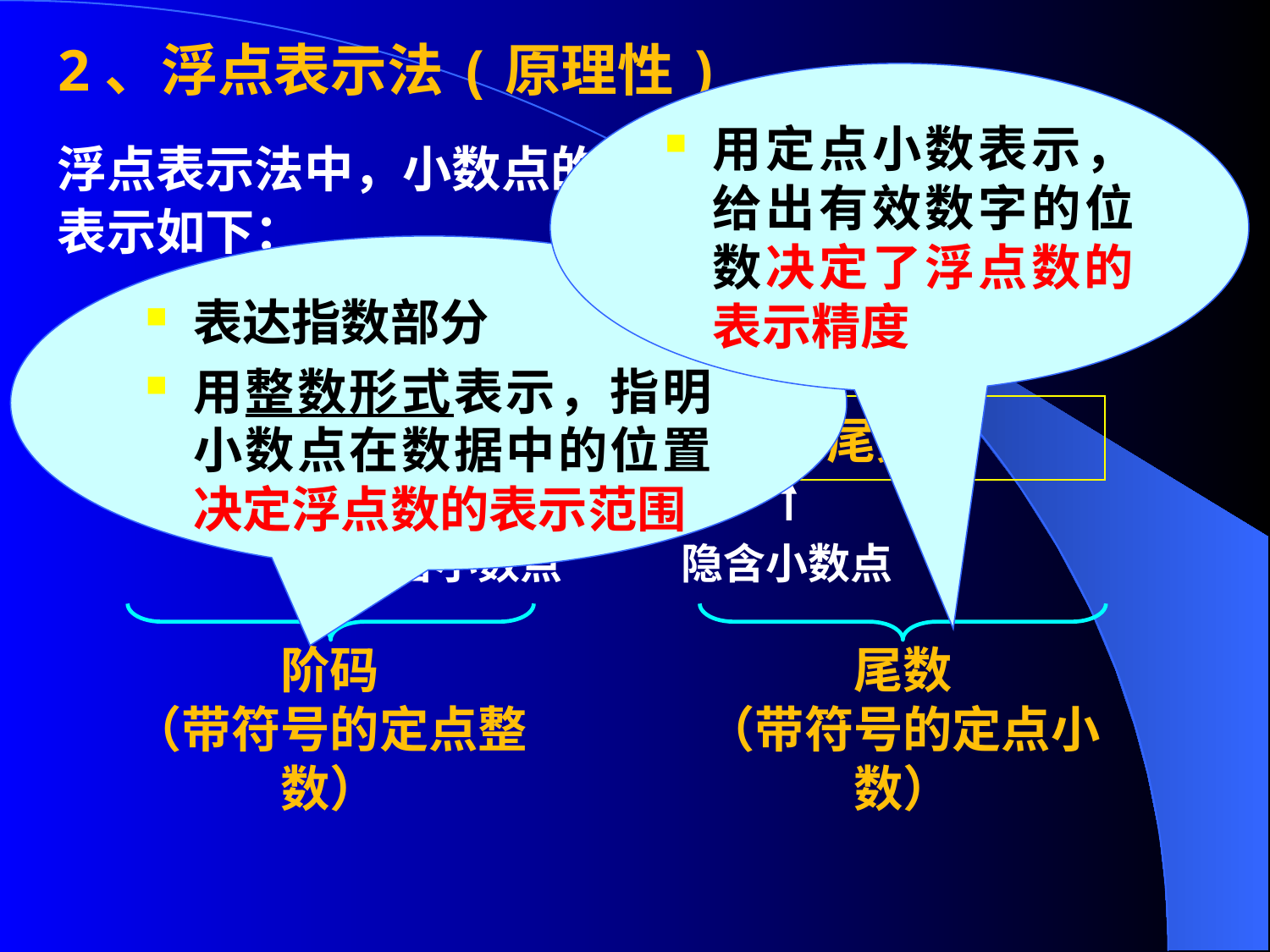

2、浮点表示法(原理性)

浮点表示法中，小数点的位置可按需要浮动。
表示如下：
用定点小数表示，给出有效数字的位数决定了浮点数的表示精度
表达指数部分
用整数形式表示，指明小数点在数据中的位置决定浮点数的表示范围
| 阶符 | 阶码位 ． | 数符 | ．尾数位 |
| --- | --- | --- | --- |

隐含小数点

隐含小数点
阶码
（带符号的定点整数）
尾数
（带符号的定点小数）